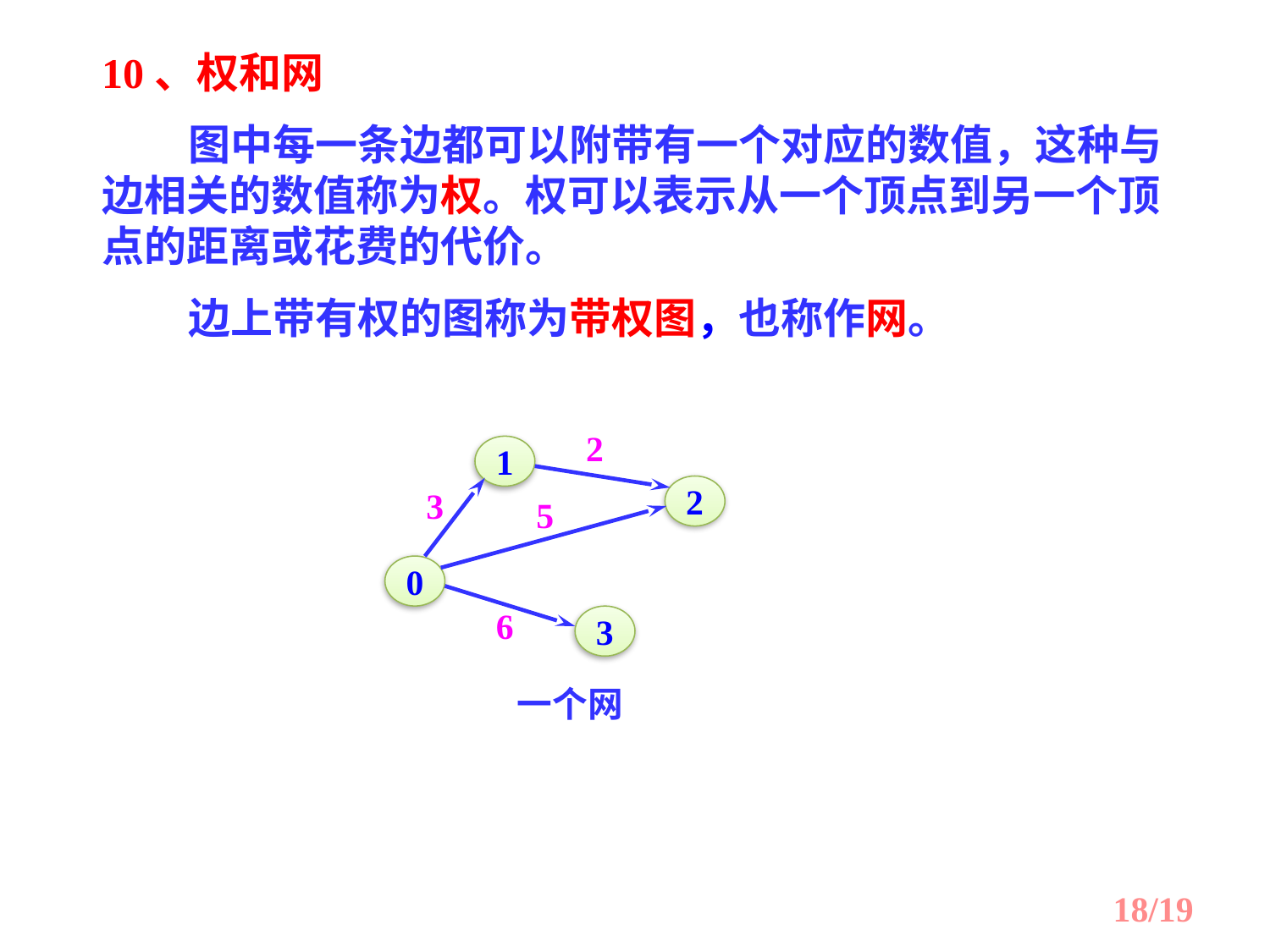

10、权和网
        图中每一条边都可以附带有一个对应的数值，这种与边相关的数值称为权。权可以表示从一个顶点到另一个顶点的距离或花费的代价。
        边上带有权的图称为带权图，也称作网。
2
1

2

3
5

0

6
3
一个网
18/19